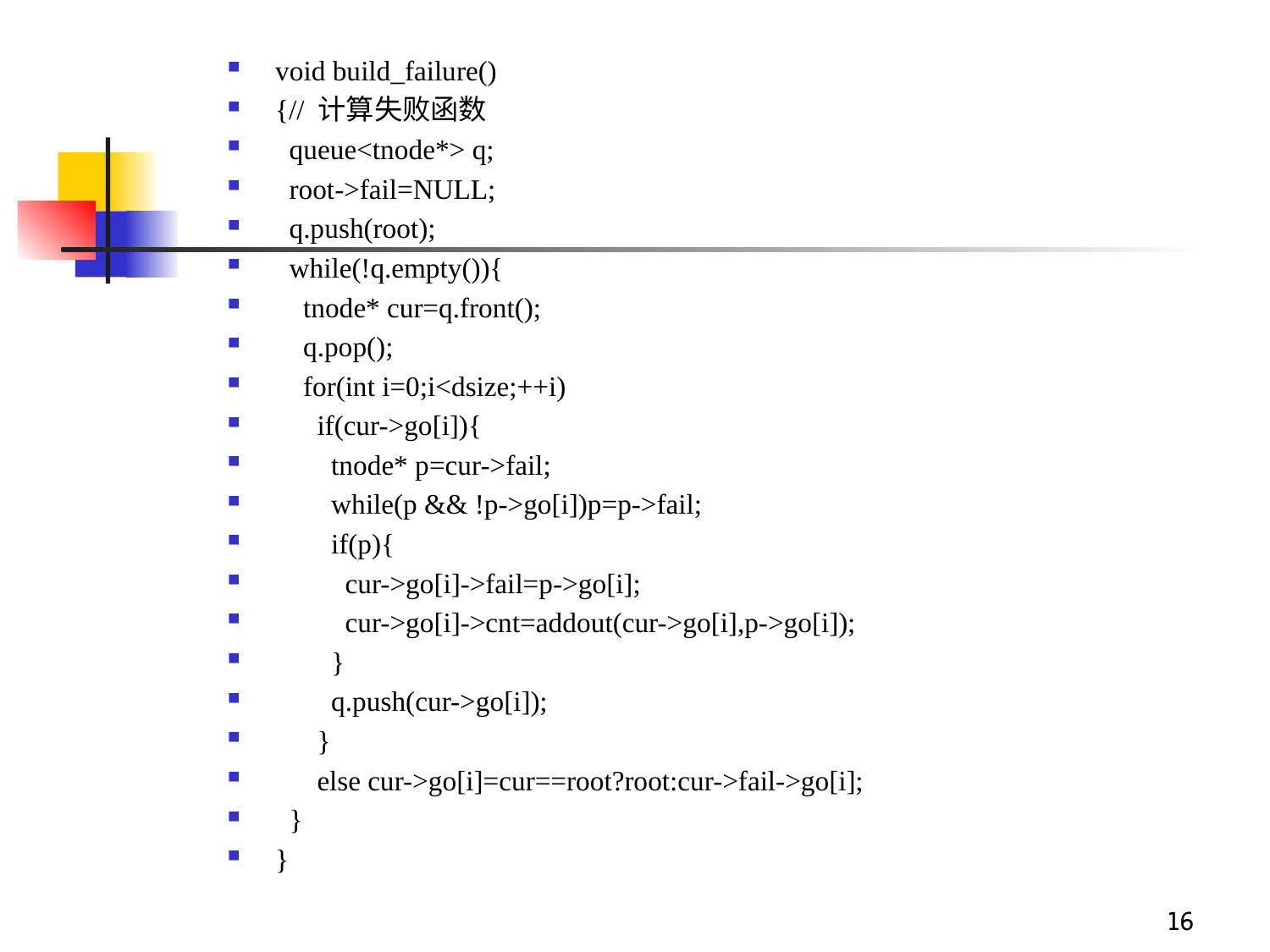

void build_failure()
{// 计算失败函数
  queue<tnode*> q;
  root->fail=NULL;
  q.push(root);
  while(!q.empty()){
    tnode* cur=q.front();
    q.pop();
    for(int i=0;i<dsize;++i)
      if(cur->go[i]){
        tnode* p=cur->fail;
        while(p && !p->go[i])p=p->fail;
        if(p){
          cur->go[i]->fail=p->go[i];
          cur->go[i]->cnt=addout(cur->go[i],p->go[i]);
        }
        q.push(cur->go[i]);
      }
      else cur->go[i]=cur==root?root:cur->fail->go[i];
  }
}

#
16